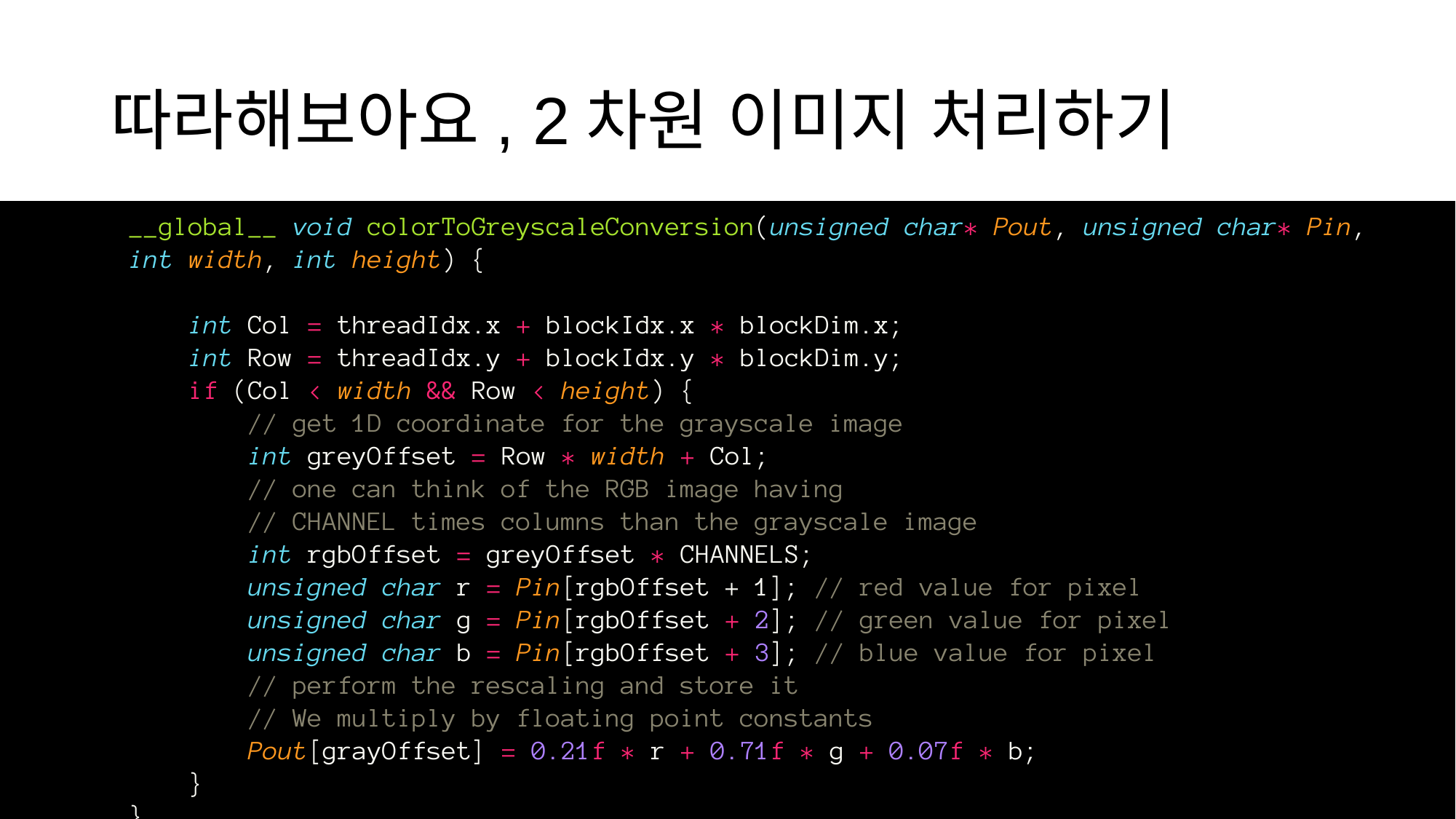

# 따라해보아요, 2차원 이미지 처리하기

__global__ void colorToGreyscaleConversion(unsigned char* Pout, unsigned char* Pin, int width, int height) {
    int Col = threadIdx.x + blockIdx.x * blockDim.x;
    int Row = threadIdx.y + blockIdx.y * blockDim.y;
    if (Col < width && Row < height) {
        // get 1D coordinate for the grayscale image
        int greyOffset = Row * width + Col;
        // one can think of the RGB image having
        // CHANNEL times columns than the grayscale image
        int rgbOffset = greyOffset * CHANNELS;
        unsigned char r = Pin[rgbOffset + 1]; // red value for pixel
        unsigned char g = Pin[rgbOffset + 2]; // green value for pixel
        unsigned char b = Pin[rgbOffset + 3]; // blue value for pixel
        // perform the rescaling and store it
        // We multiply by floating point constants
        Pout[grayOffset] = 0.21f * r + 0.71f * g + 0.07f * b;
    }
}